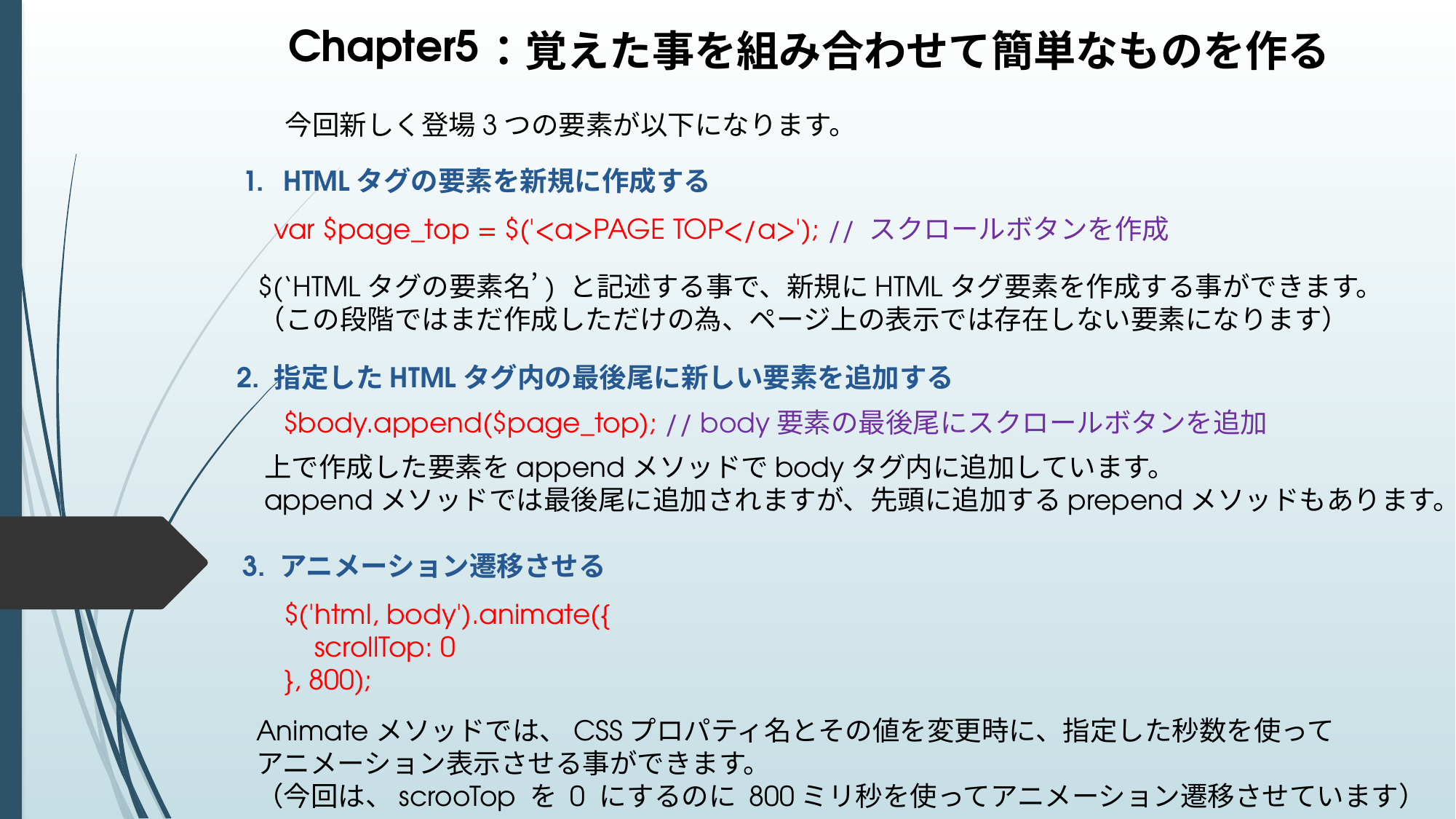

Chapter5
：覚えた事を組み合わせて簡単なものを作る
今回新しく登場3つの要素が以下になります。
HTMLタグの要素を新規に作成する
var $page_top = $('<a>PAGE TOP</a>'); // スクロールボタンを作成
$(‘HTMLタグの要素名’) と記述する事で、新規にHTMLタグ要素を作成する事ができます。
（この段階ではまだ作成しただけの為、ページ上の表示では存在しない要素になります）
2. 指定したHTMLタグ内の最後尾に新しい要素を追加する
$body.append($page_top); // body要素の最後尾にスクロールボタンを追加
上で作成した要素をappendメソッドでbodyタグ内に追加しています。
appendメソッドでは最後尾に追加されますが、先頭に追加するprependメソッドもあります。
3. アニメーション遷移させる
$('html, body').animate({
    scrollTop: 0
}, 800);
Animateメソッドでは、CSSプロパティ名とその値を変更時に、指定した秒数を使って
アニメーション表示させる事ができます。
（今回は、scrooTop を 0 にするのに 800ミリ秒を使ってアニメーション遷移させています）